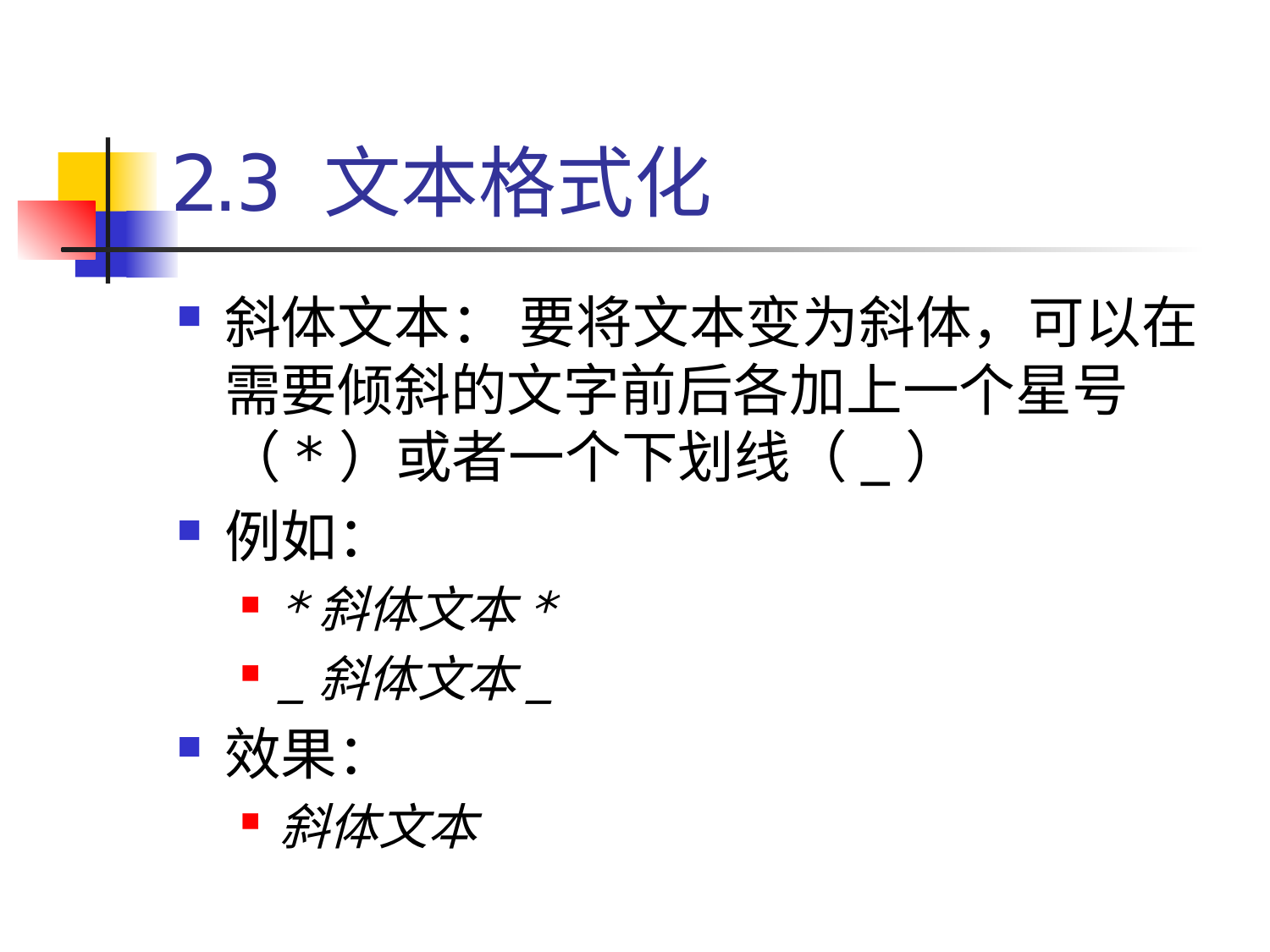

# 2.3 文本格式化
斜体文本： 要将文本变为斜体，可以在需要倾斜的文字前后各加上一个星号（*）或者一个下划线（_）
例如：
*斜体文本*
_斜体文本_
效果：
斜体文本